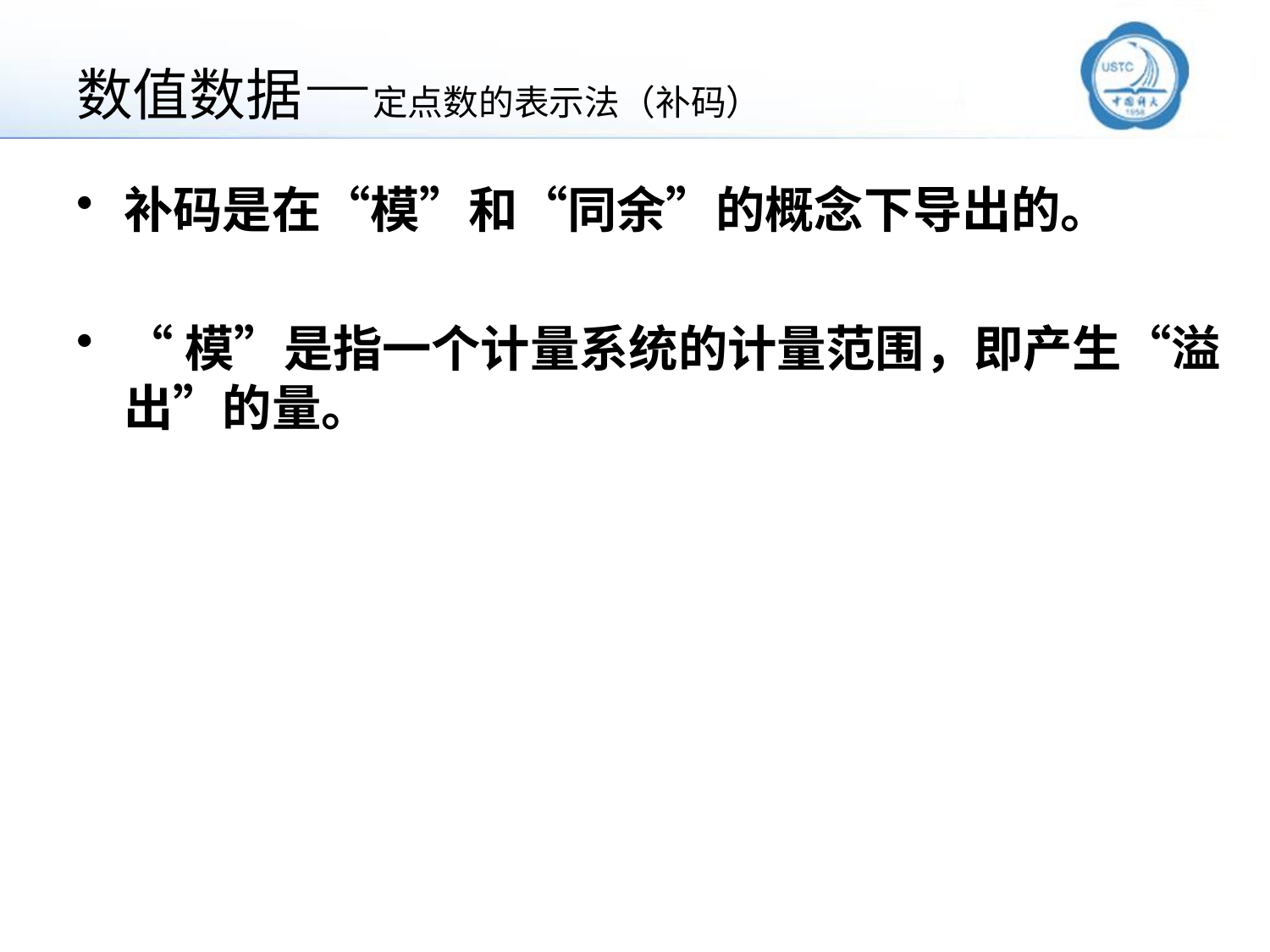

# 数值数据—定点数的表示法（补码）
补码是在“模”和“同余”的概念下导出的。

“模”是指一个计量系统的计量范围，即产生“溢出”的量。